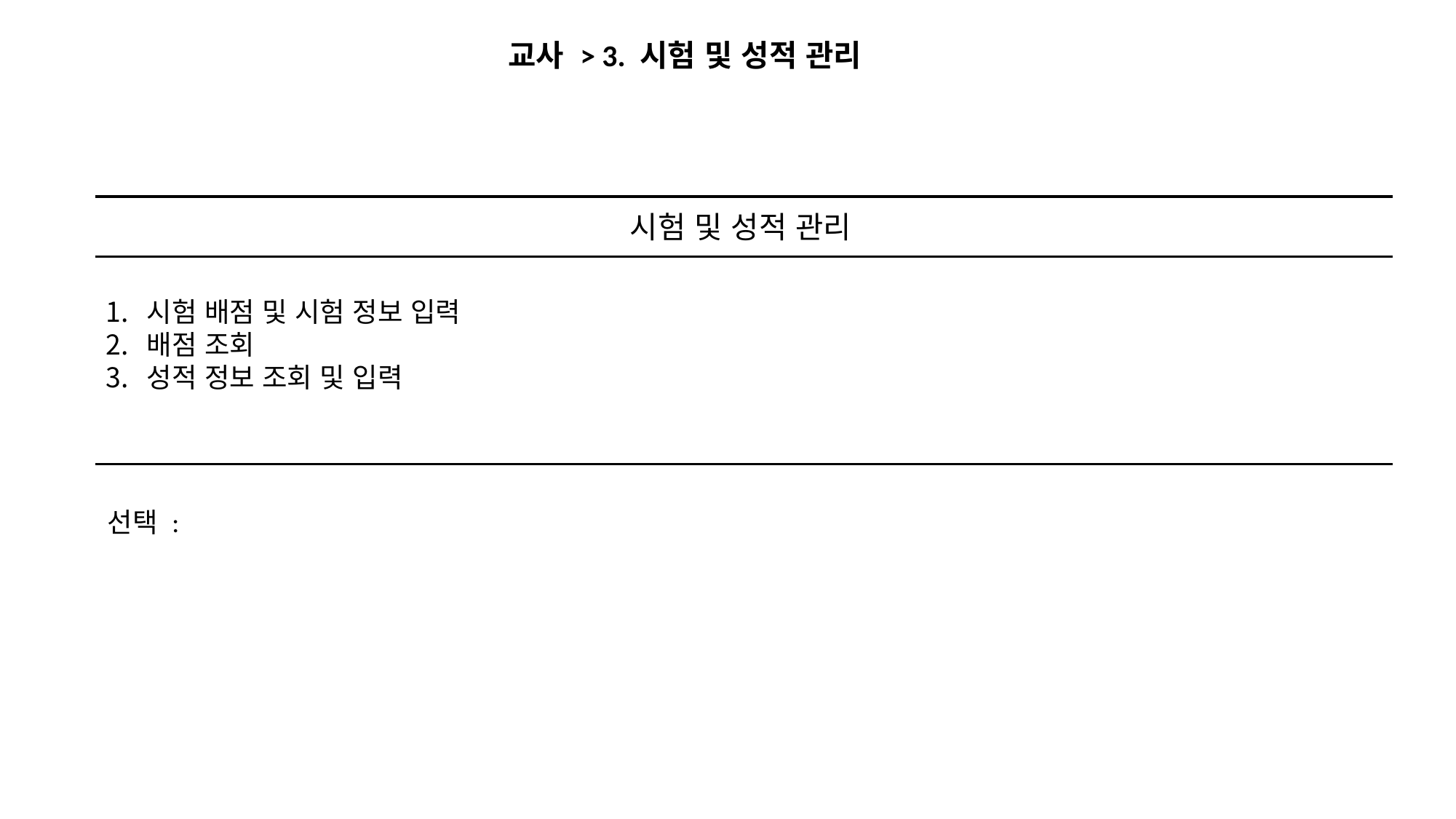

교사 > 3. 시험 및 성적 관리

시험 및 성적 관리
시험 배점 및 시험 정보 입력
배점 조회
성적 정보 조회 및 입력

선택 :